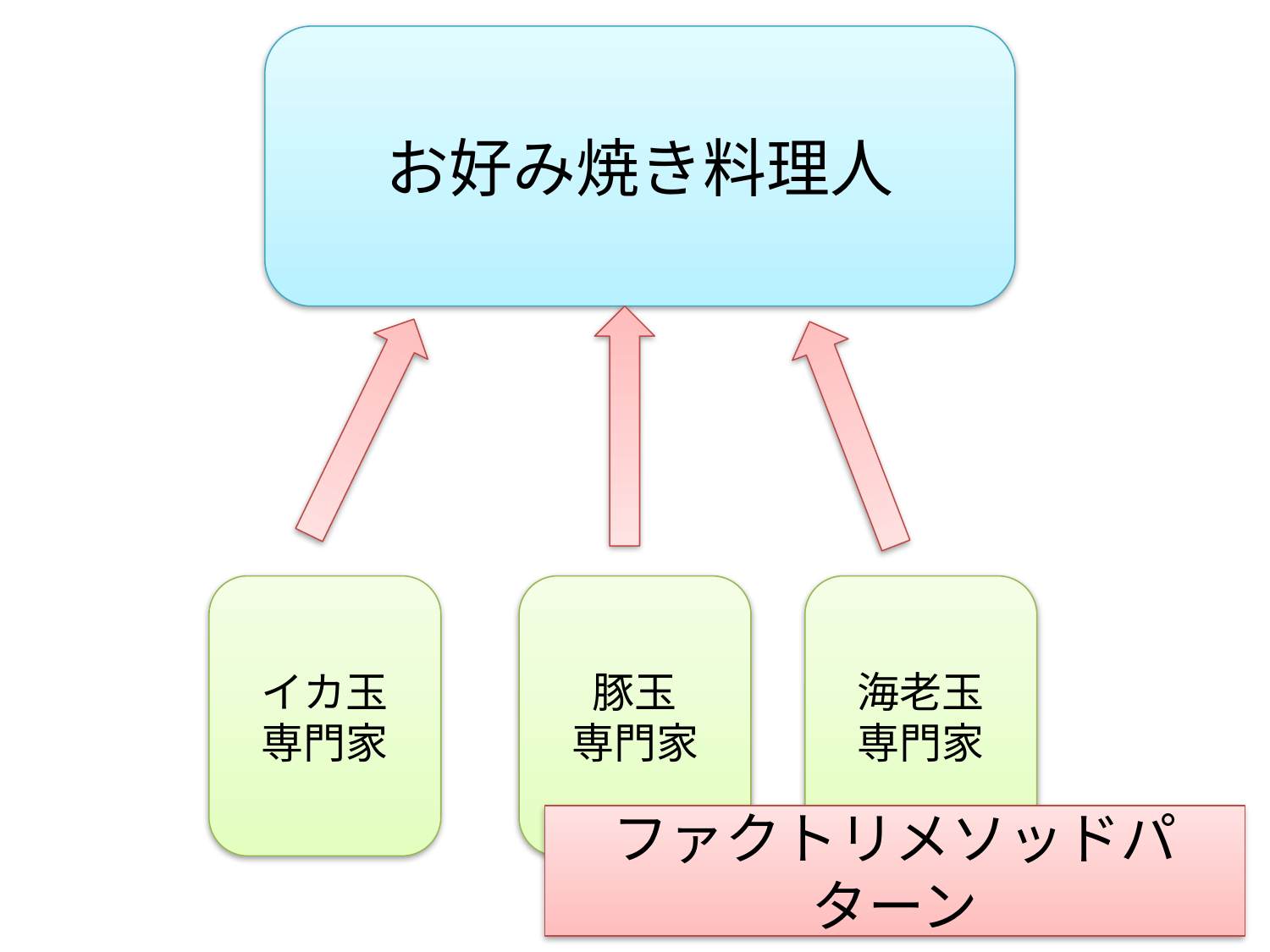

お好み焼き料理人

イカ玉
専門家
豚玉
専門家
海老玉
専門家
ファクトリメソッドパターン